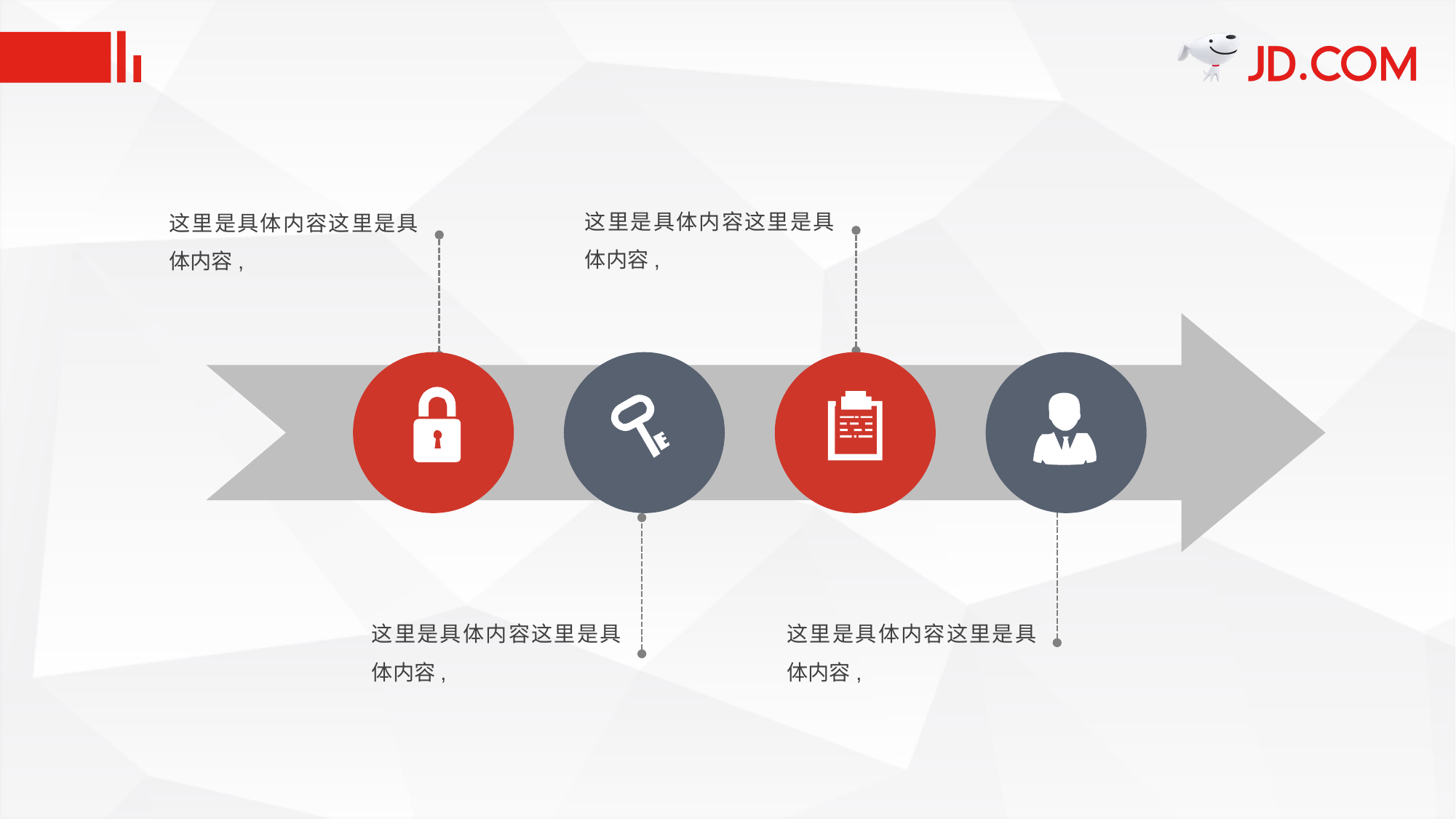

#
这里是具体内容这里是具体内容,
这里是具体内容这里是具体内容,

这里是具体内容这里是具体内容,
这里是具体内容这里是具体内容,